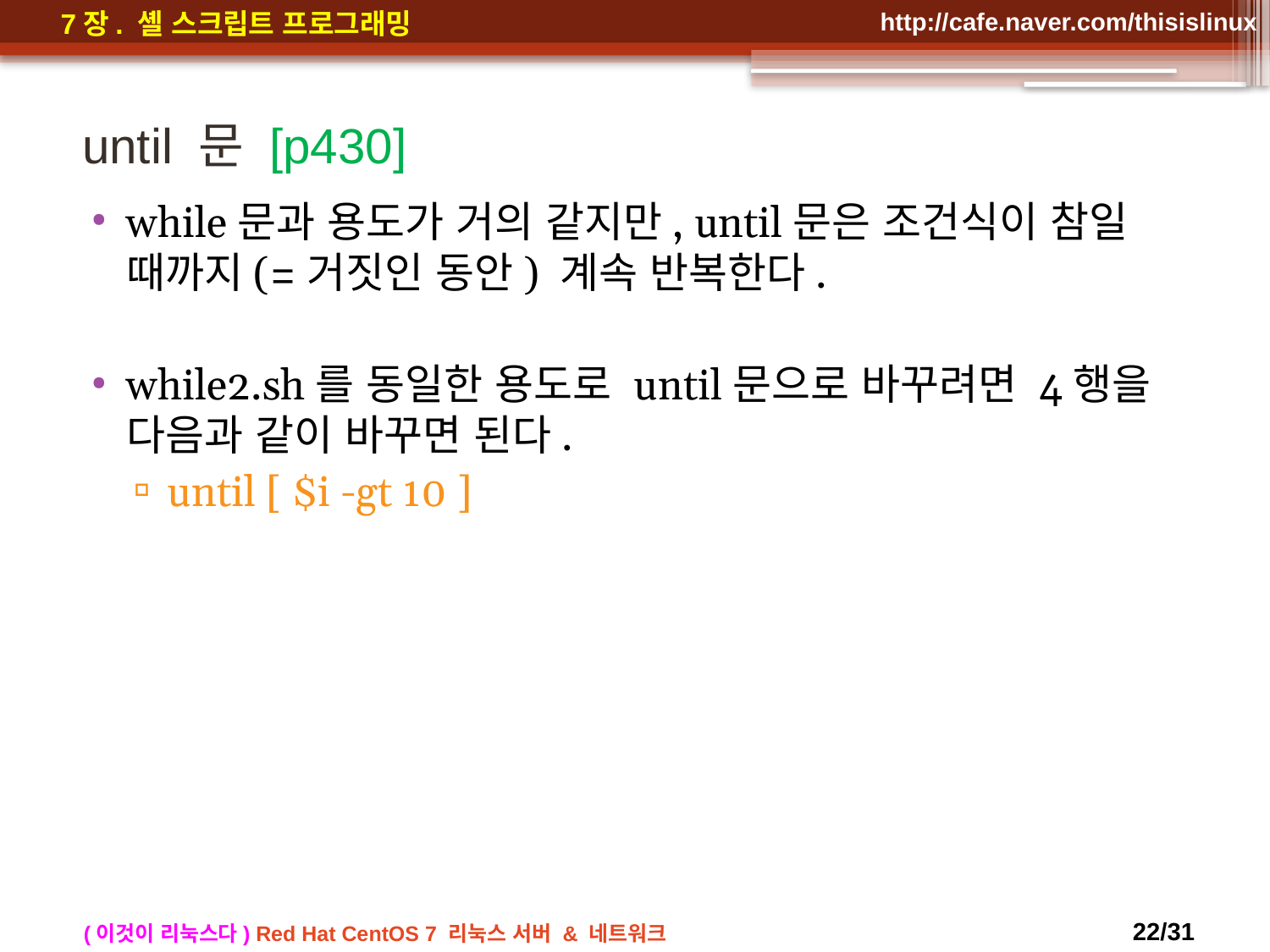

# until 문 [p430]
while문과 용도가 거의 같지만, until문은 조건식이 참일 때까지(=거짓인 동안) 계속 반복한다.

while2.sh를 동일한 용도로 until문으로 바꾸려면 4행을 다음과 같이 바꾸면 된다.
until [ $i -gt 10 ]